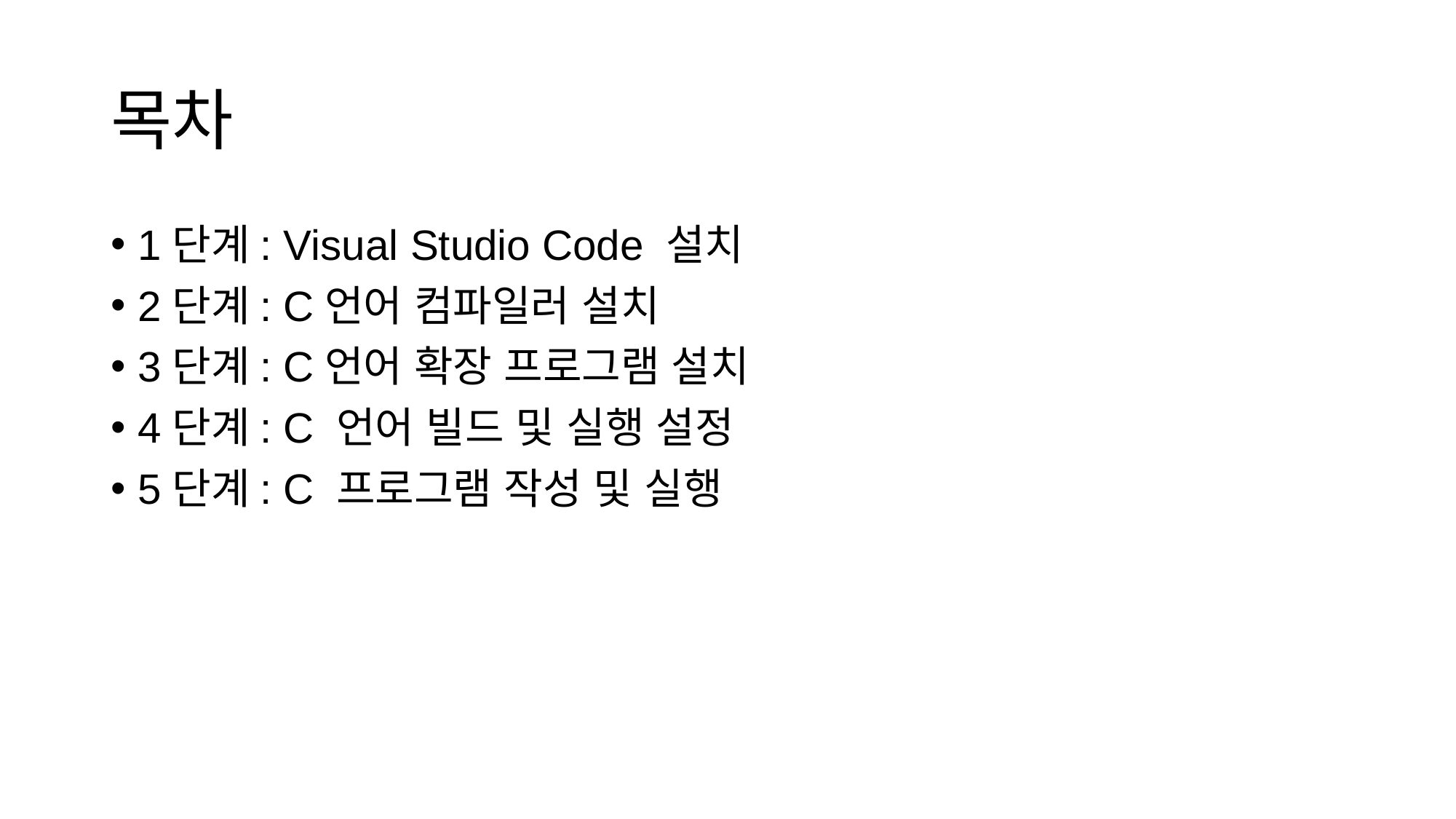

# 목차
1단계: Visual Studio Code 설치
2단계: C언어 컴파일러 설치
3단계: C언어 확장 프로그램 설치
4단계: C 언어 빌드 및 실행 설정
5단계: C 프로그램 작성 및 실행